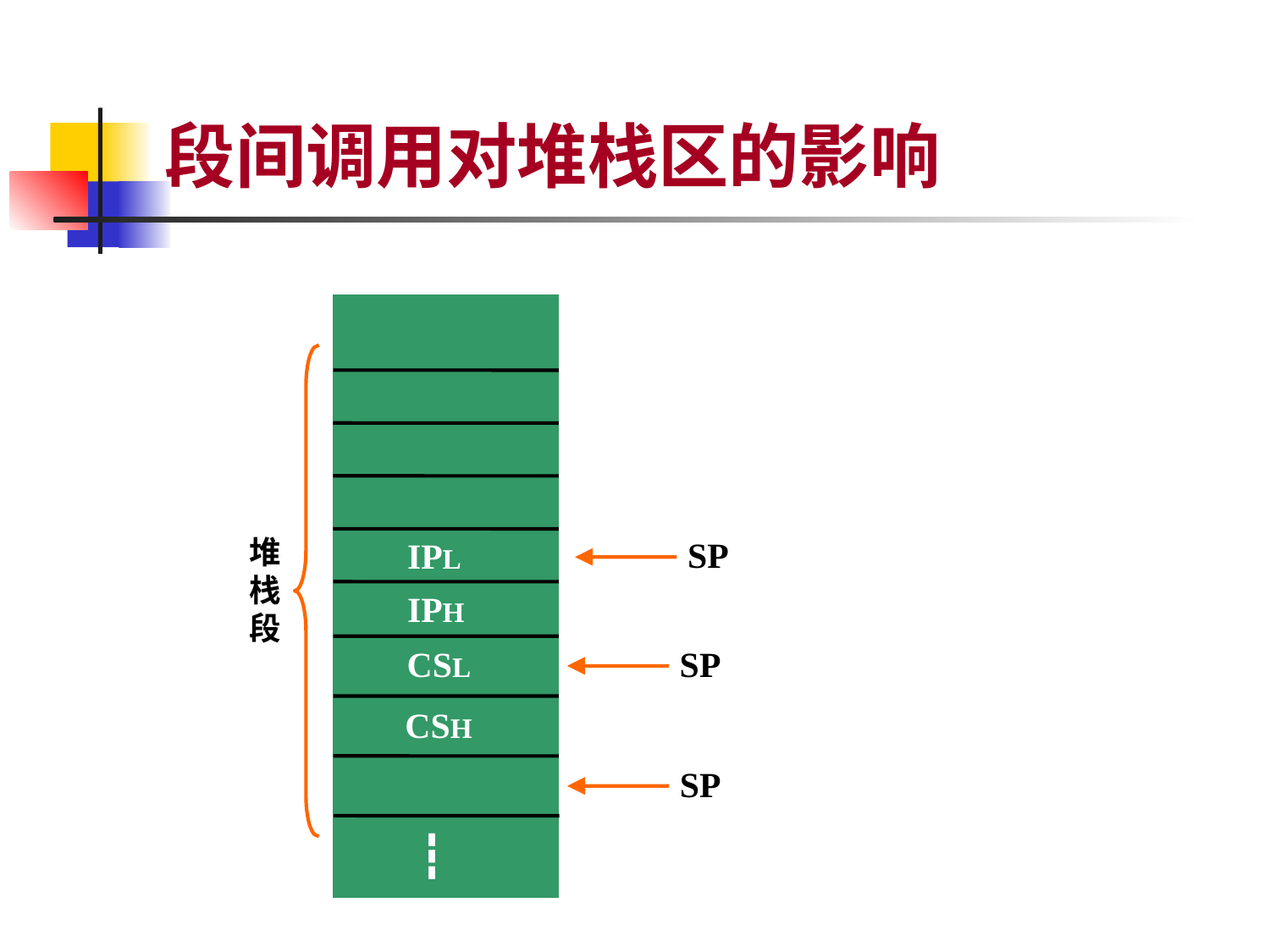

# 段间调用对堆栈区的影响

堆栈段
SP
IPL

IPH

CSL
SP

CSH

SP

┇
192